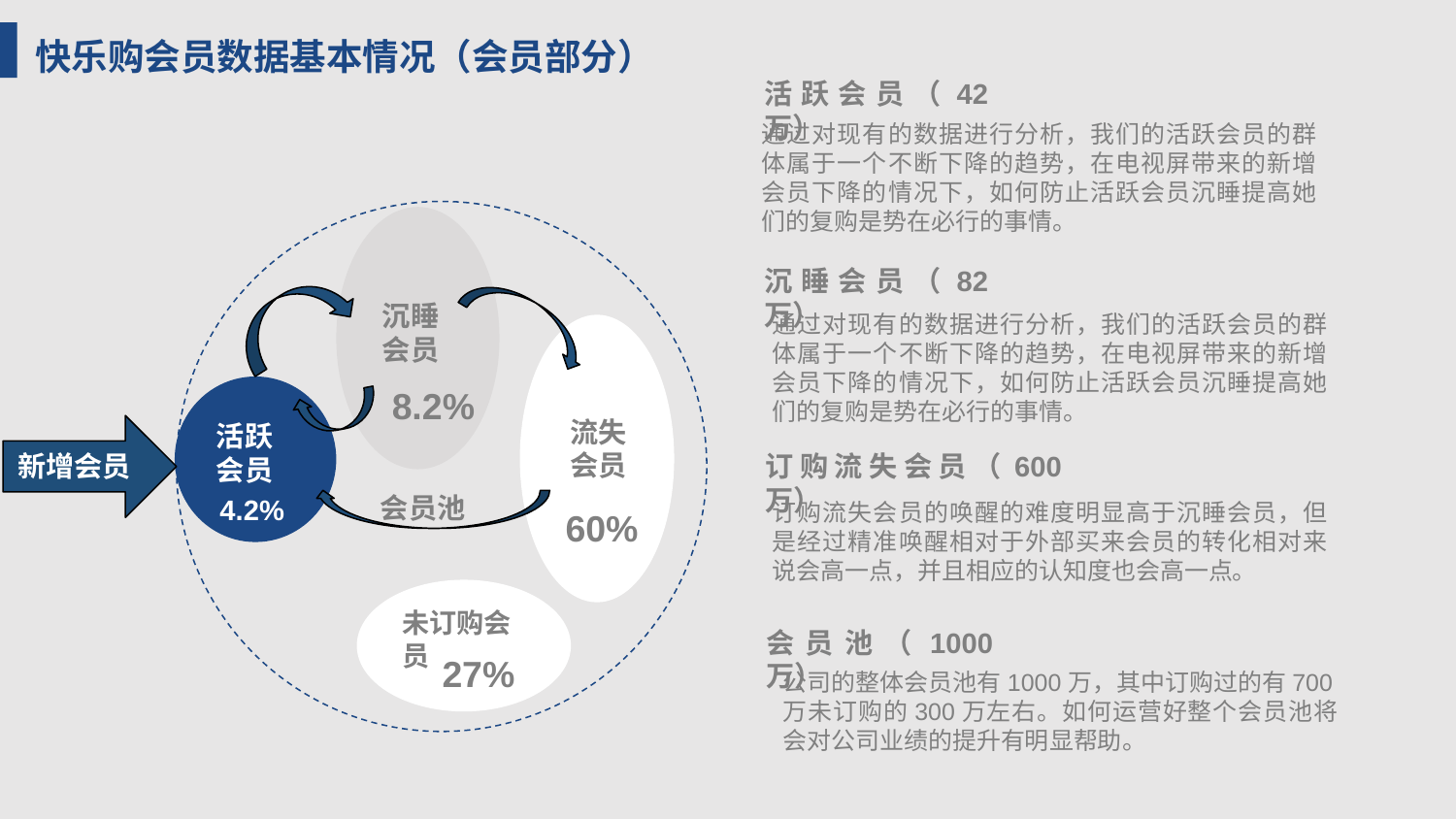

快乐购会员数据基本情况（会员部分）
活跃会员（42万）
通过对现有的数据进行分析，我们的活跃会员的群体属于一个不断下降的趋势，在电视屏带来的新增会员下降的情况下，如何防止活跃会员沉睡提高她们的复购是势在必行的事情。

沉睡会员（82万）
沉睡会员

通过对现有的数据进行分析，我们的活跃会员的群体属于一个不断下降的趋势，在电视屏带来的新增会员下降的情况下，如何防止活跃会员沉睡提高她们的复购是势在必行的事情。

8.2%

流失会员
活跃会员
新增会员
订购流失会员（600万）
会员池
4.2%

订购流失会员的唤醒的难度明显高于沉睡会员，但是经过精准唤醒相对于外部买来会员的转化相对来说会高一点，并且相应的认知度也会高一点。
60%
未订购会员
会员池（1000万）
27%
公司的整体会员池有1000万，其中订购过的有700万未订购的300万左右。如何运营好整个会员池将会对公司业绩的提升有明显帮助。